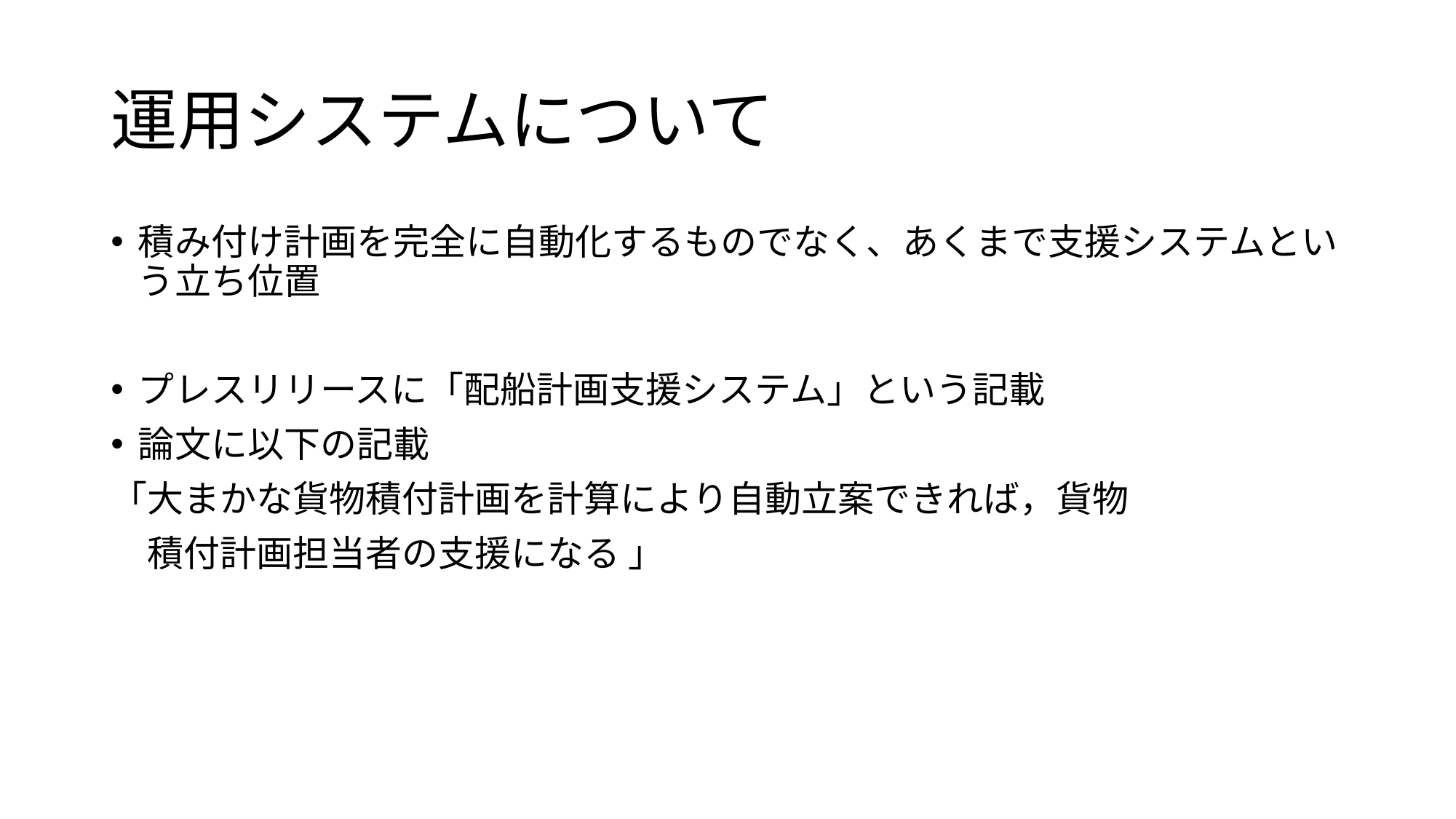

# 運用システムについて
積み付け計画を完全に自動化するものでなく、あくまで支援システムという立ち位置

プレスリリースに「配船計画支援システム」という記載
論文に以下の記載
「大まかな貨物積付計画を計算により自動立案できれば，貨物
　積付計画担当者の支援になる 」